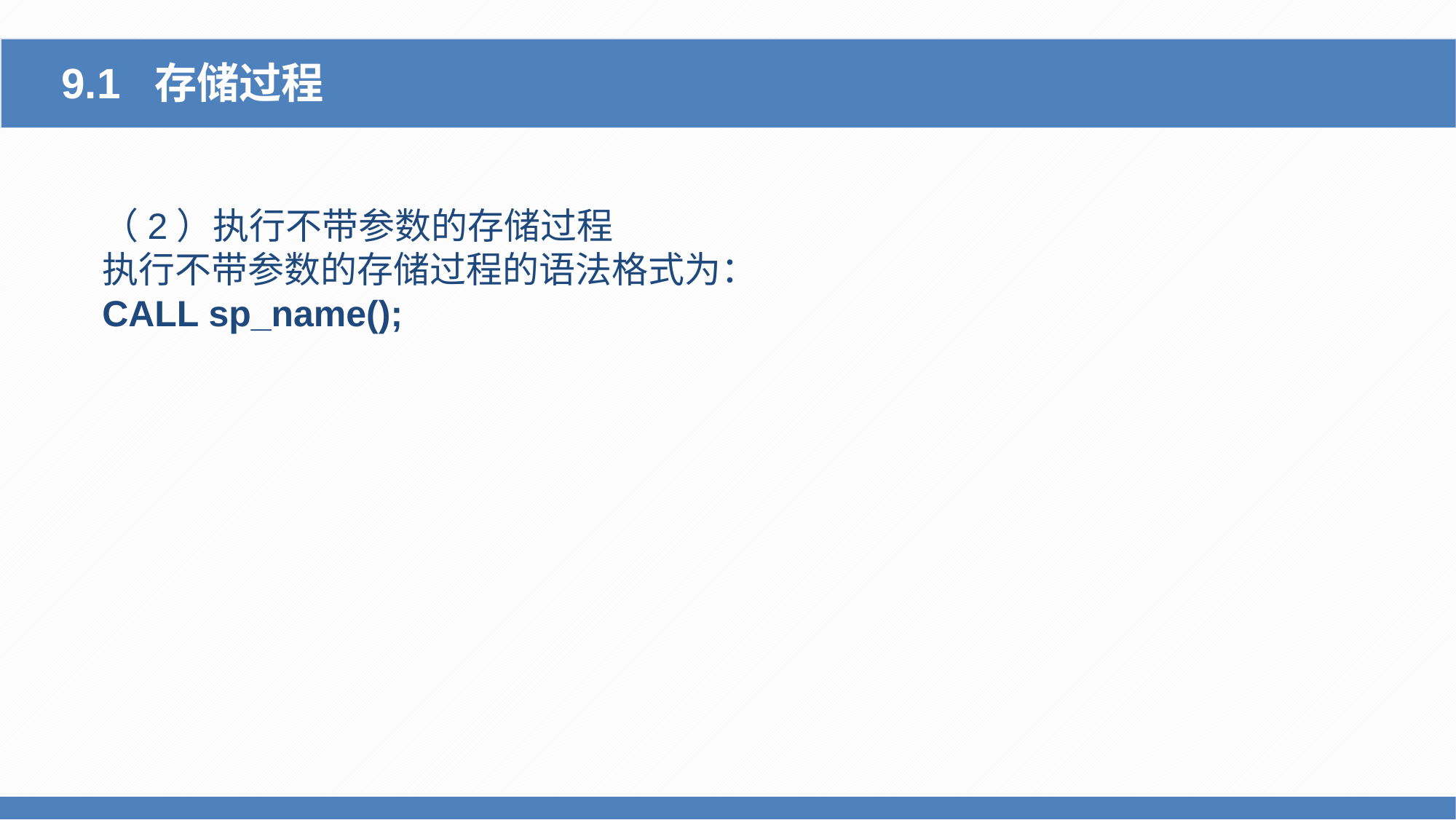

9.1  存储过程

（2）执行不带参数的存储过程
执行不带参数的存储过程的语法格式为：
CALL sp_name();